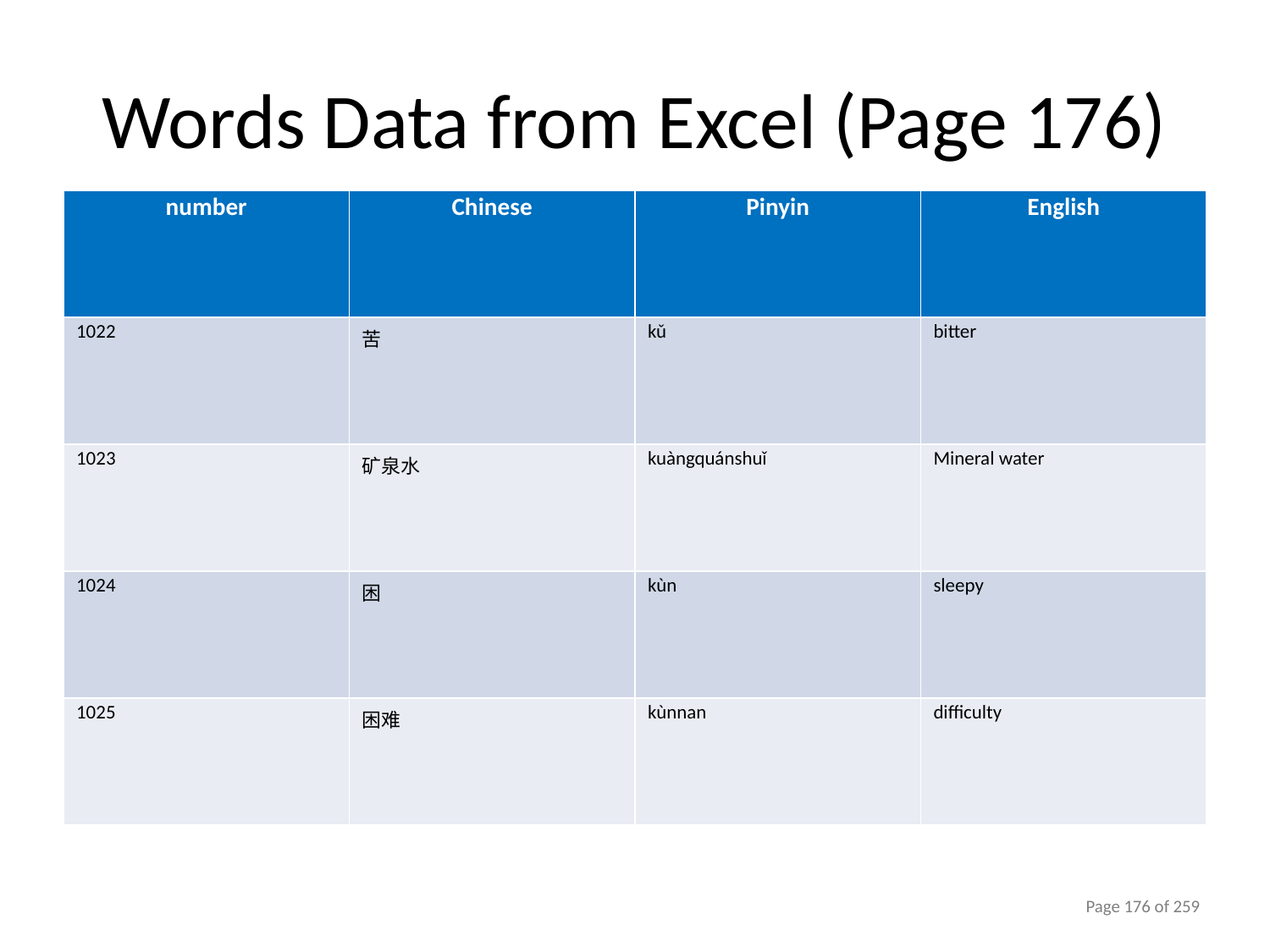

# Words Data from Excel (Page 176)
| number | Chinese | Pinyin | English |
| --- | --- | --- | --- |
| 1022 | 苦 | kǔ | bitter |
| 1023 | 矿泉水 | kuàngquánshuǐ | Mineral water |
| 1024 | 困 | kùn | sleepy |
| 1025 | 困难 | kùnnan | difficulty |

Page 176 of 259